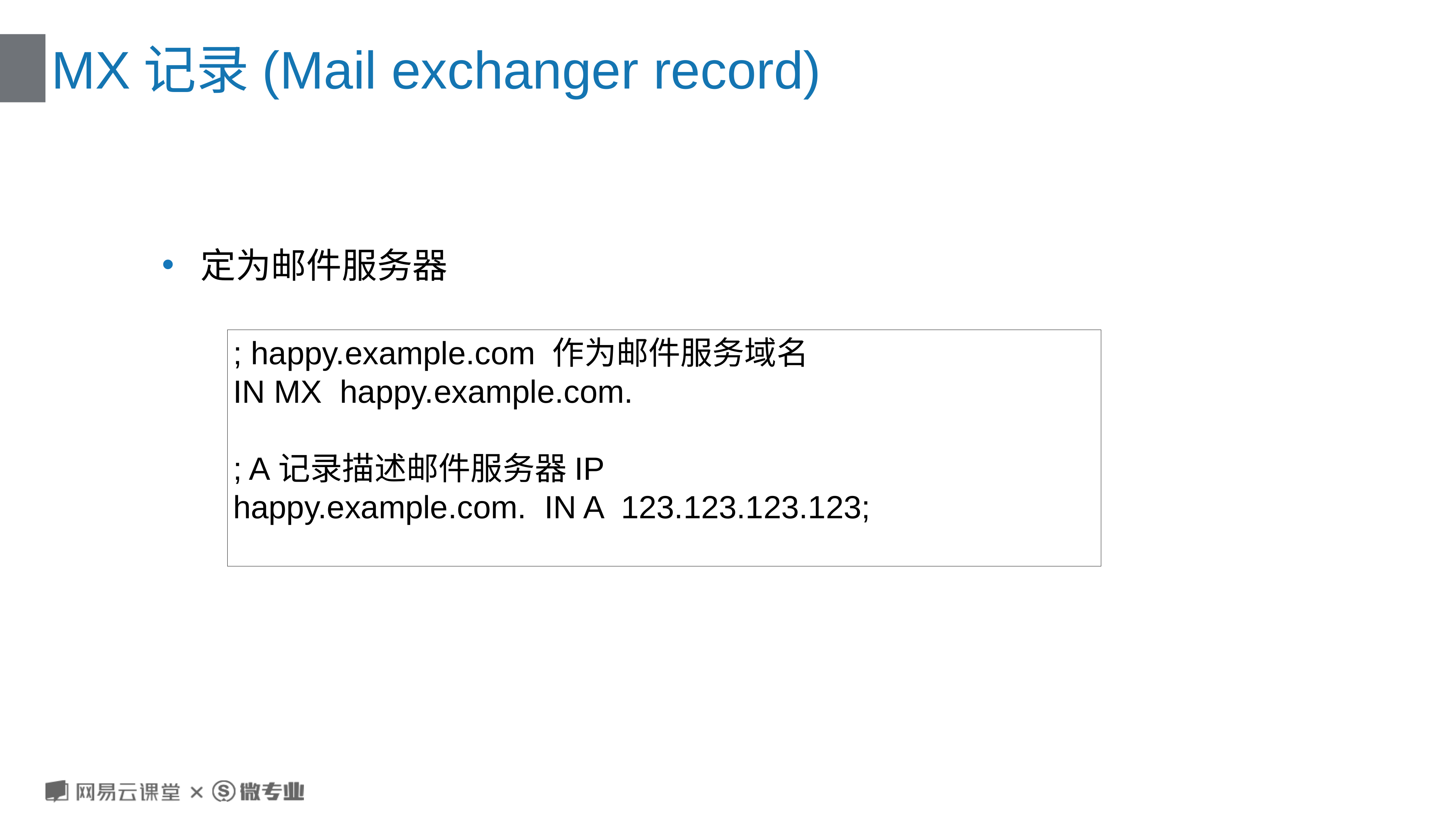

# MX记录(Mail exchanger record)
定为邮件服务器
; happy.example.com 作为邮件服务域名
IN MX  happy.example.com.

; A记录描述邮件服务器IP
happy.example.com.  IN A  123.123.123.123;